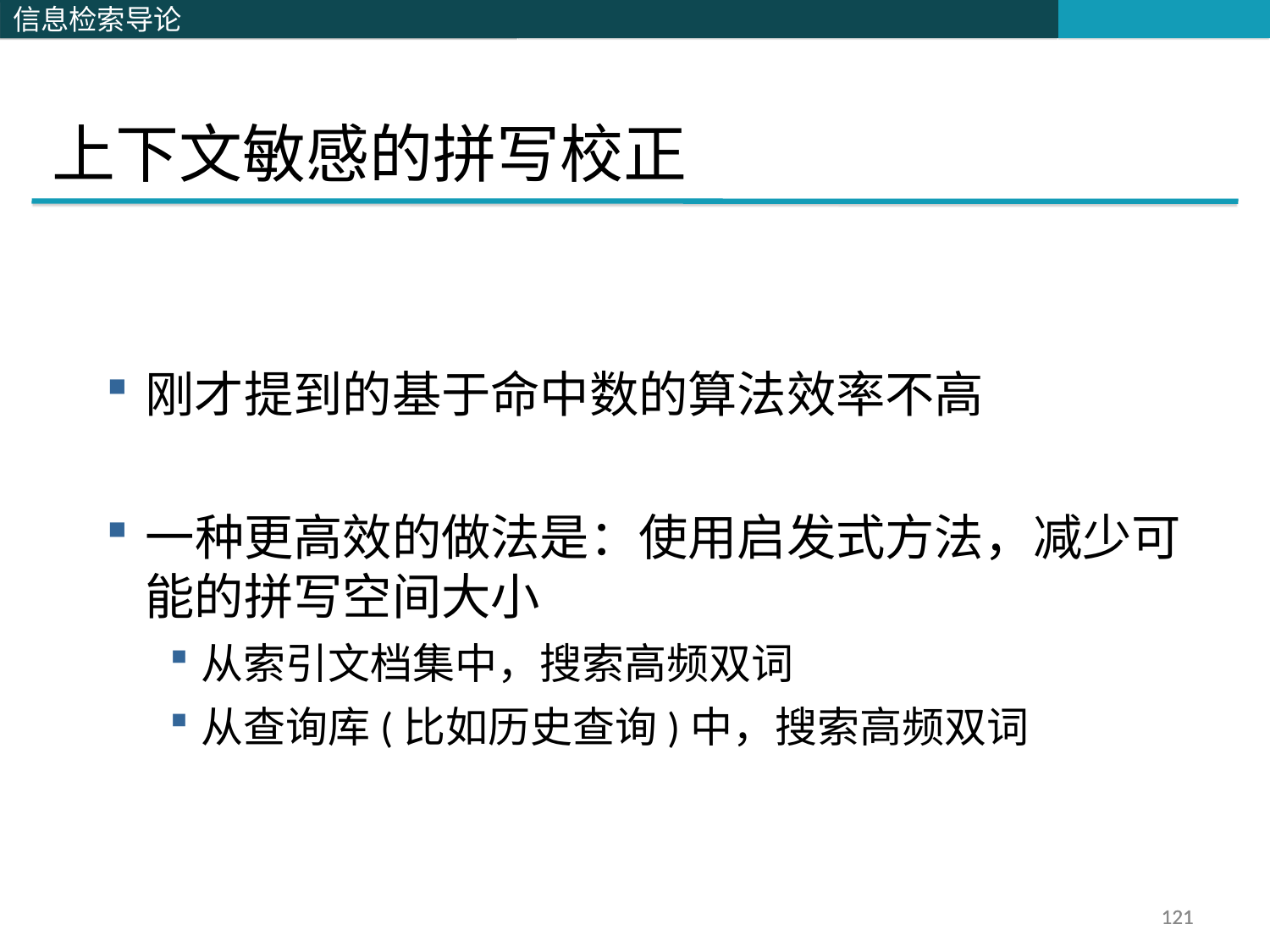

上下文敏感的拼写校正
刚才提到的基于命中数的算法效率不高

一种更高效的做法是：使用启发式方法，减少可能的拼写空间大小
从索引文档集中，搜索高频双词
从查询库(比如历史查询)中，搜索高频双词

121
121